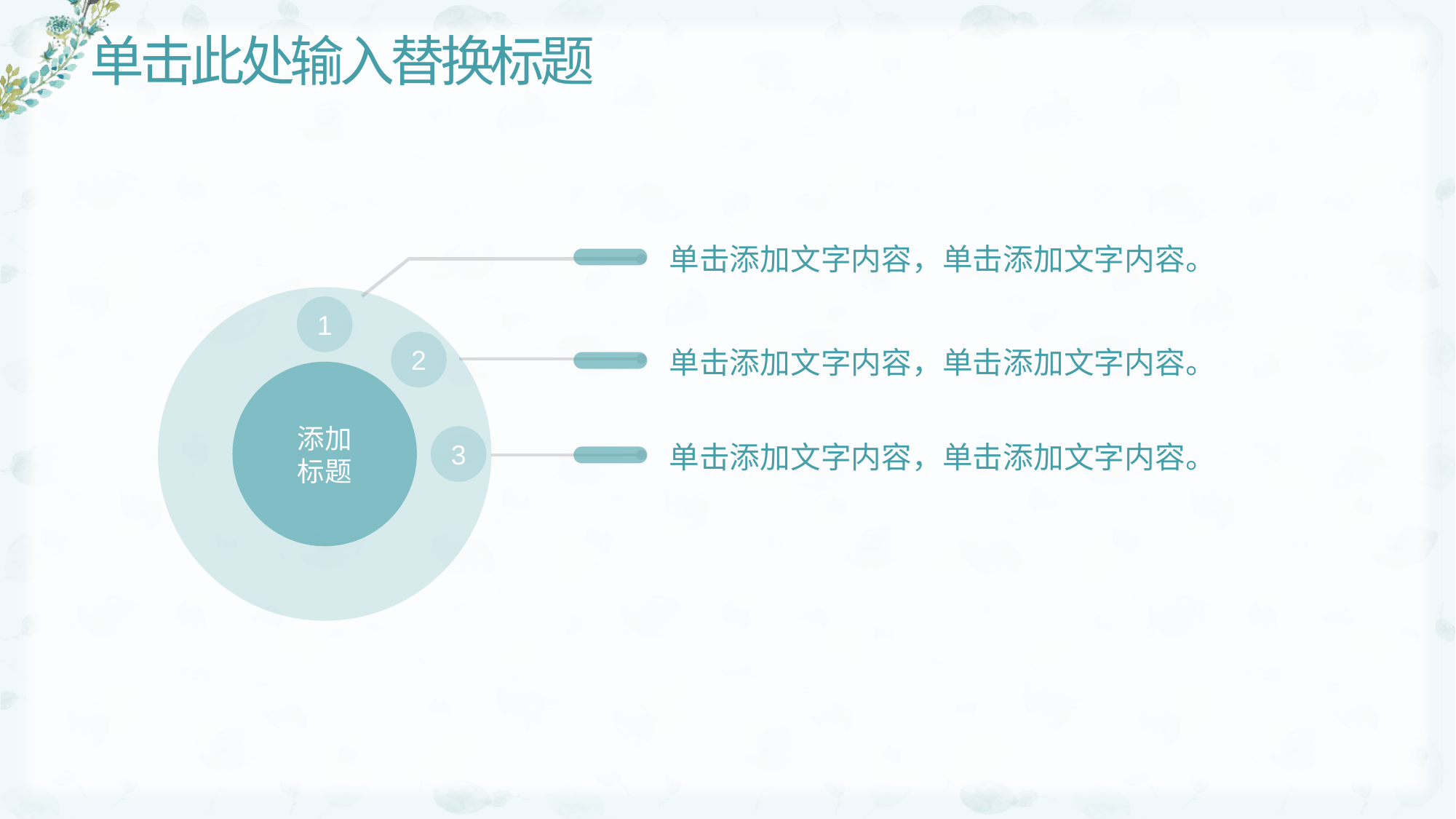

# 单击此处输入替换标题
单击添加文字内容，单击添加文字内容。

1
2
单击添加文字内容，单击添加文字内容。

添加
标题
3
单击添加文字内容，单击添加文字内容。